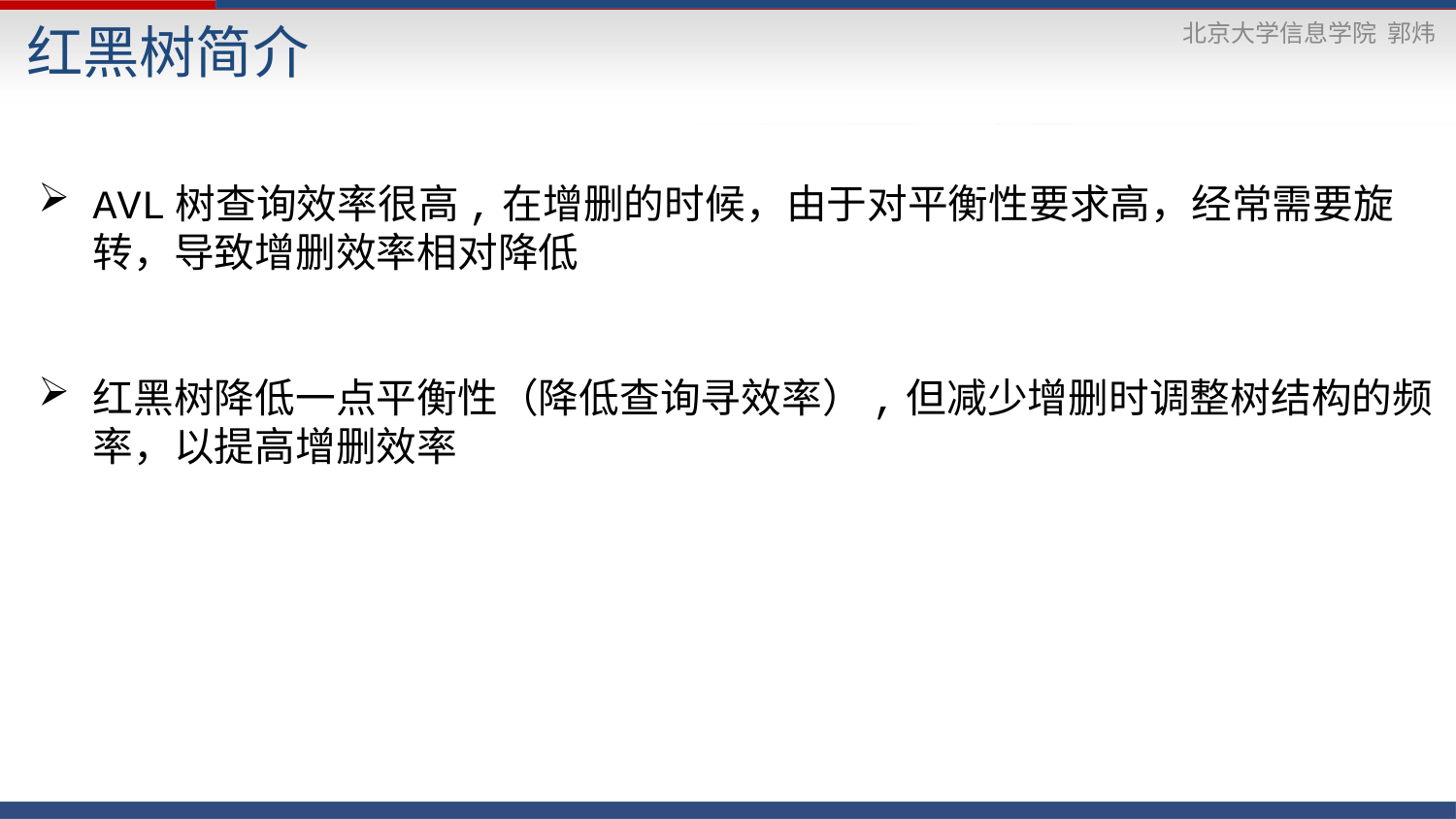

红黑树简介

AVL树查询效率很高,在增删的时候，由于对平衡性要求高，经常需要旋转，导致增删效率相对降低

红黑树降低一点平衡性（降低查询寻效率）,但减少增删时调整树结构的频率，以提高增删效率

41